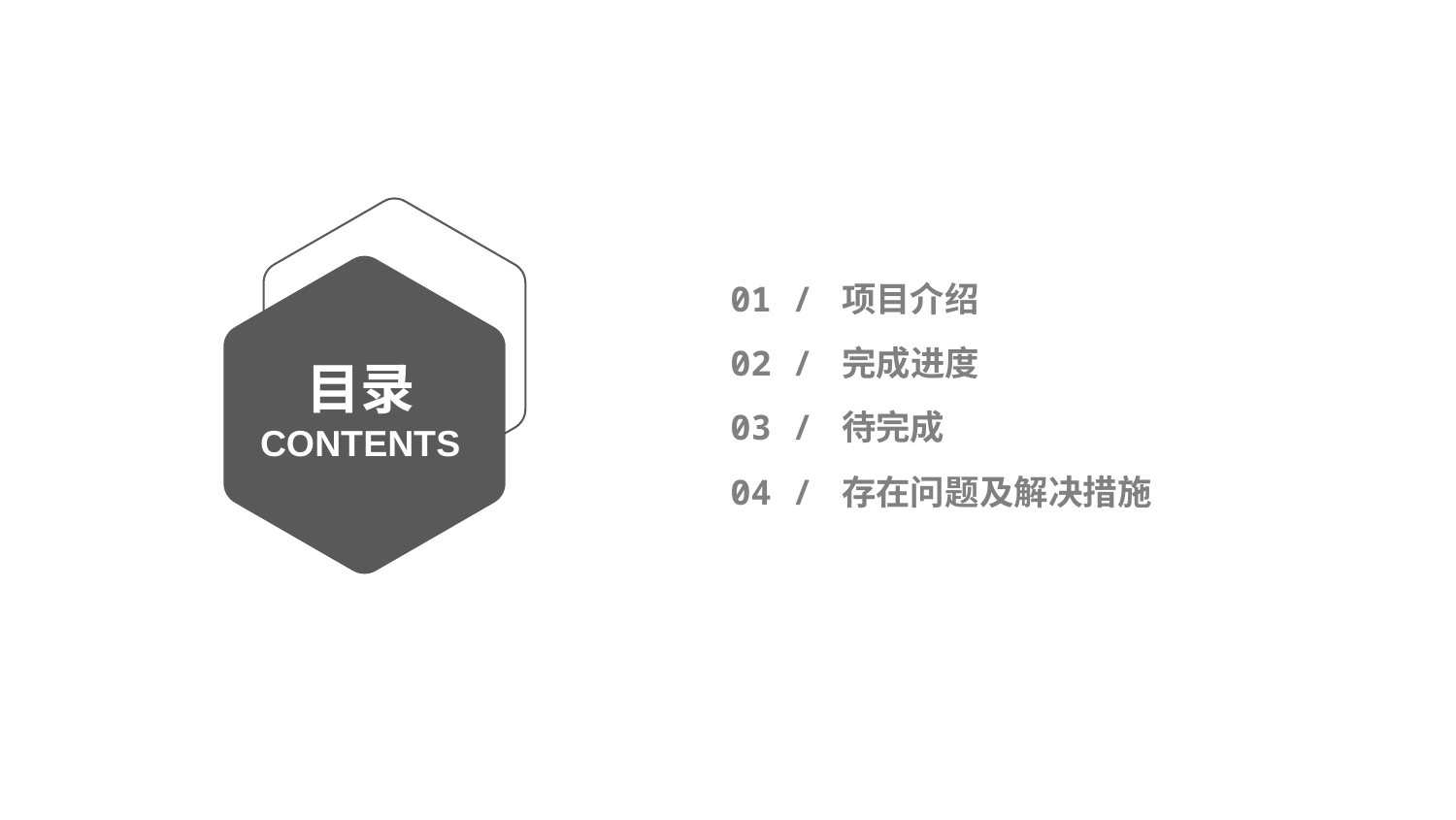

01 / 项目介绍
02 / 完成进度
目录
CONTENTS
03 / 待完成
04 / 存在问题及解决措施